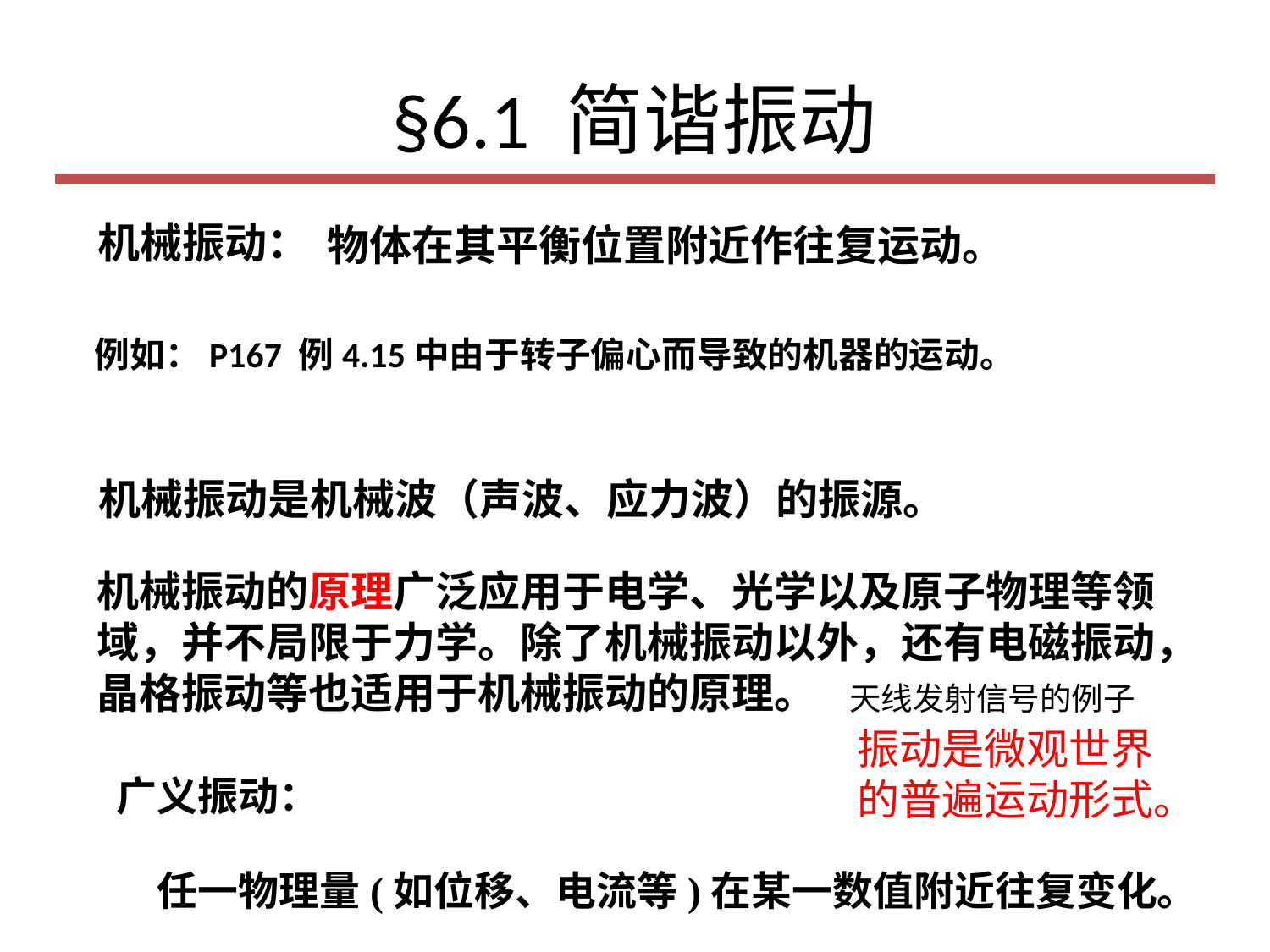

# §6.1 简谐振动
机械振动：
物体在其平衡位置附近作往复运动。
例如：P167 例4.15中由于转子偏心而导致的机器的运动。
机械振动是机械波（声波、应力波）的振源。
机械振动的原理广泛应用于电学、光学以及原子物理等领域，并不局限于力学。除了机械振动以外，还有电磁振动，晶格振动等也适用于机械振动的原理。
天线发射信号的例子
振动是微观世界的普遍运动形式。
 广义振动：
任一物理量(如位移、电流等)在某一数值附近往复变化。